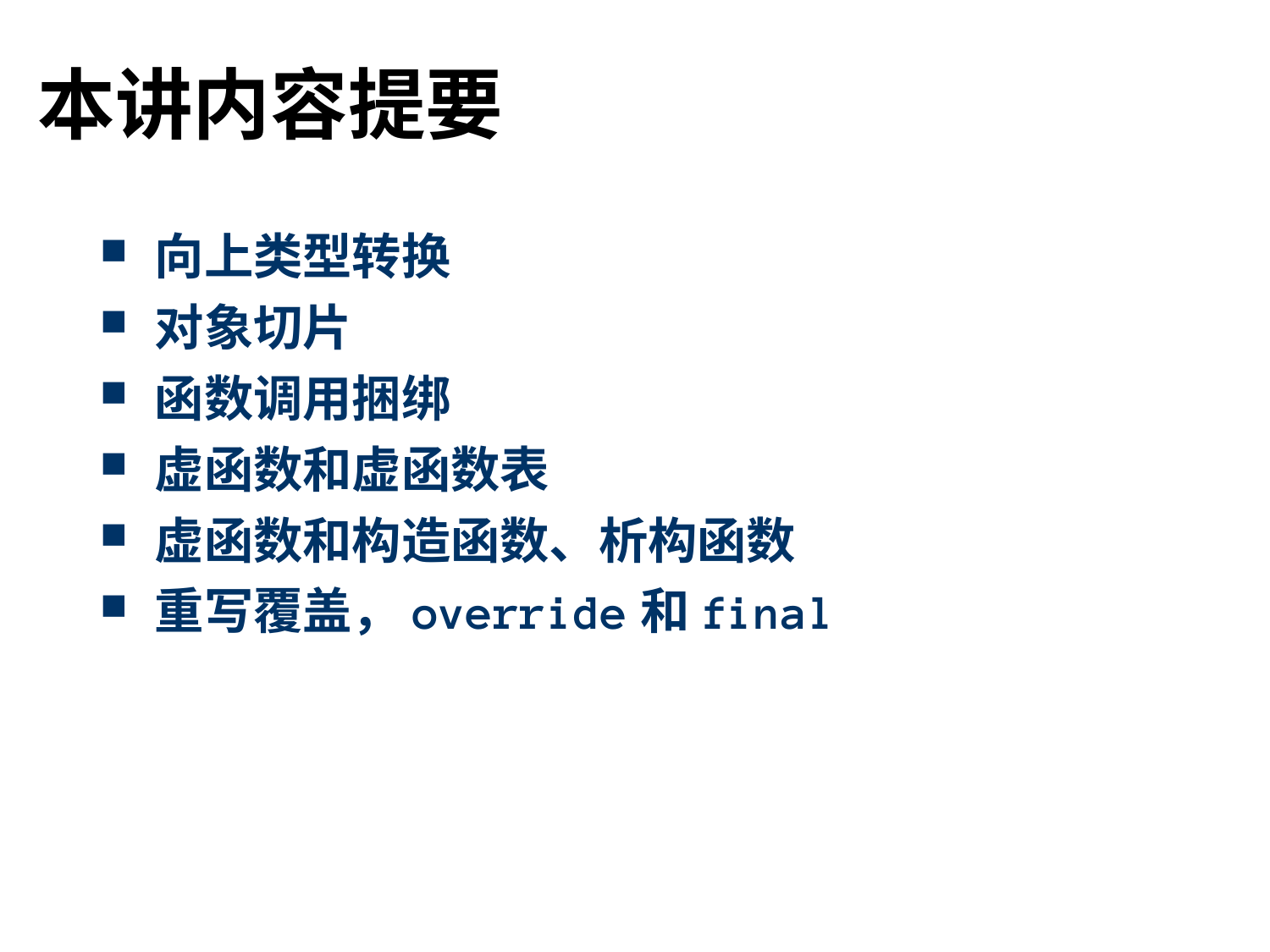

# 本讲内容提要
 向上类型转换
 对象切片
 函数调用捆绑
 虚函数和虚函数表
 虚函数和构造函数、析构函数
 重写覆盖，override和final
5